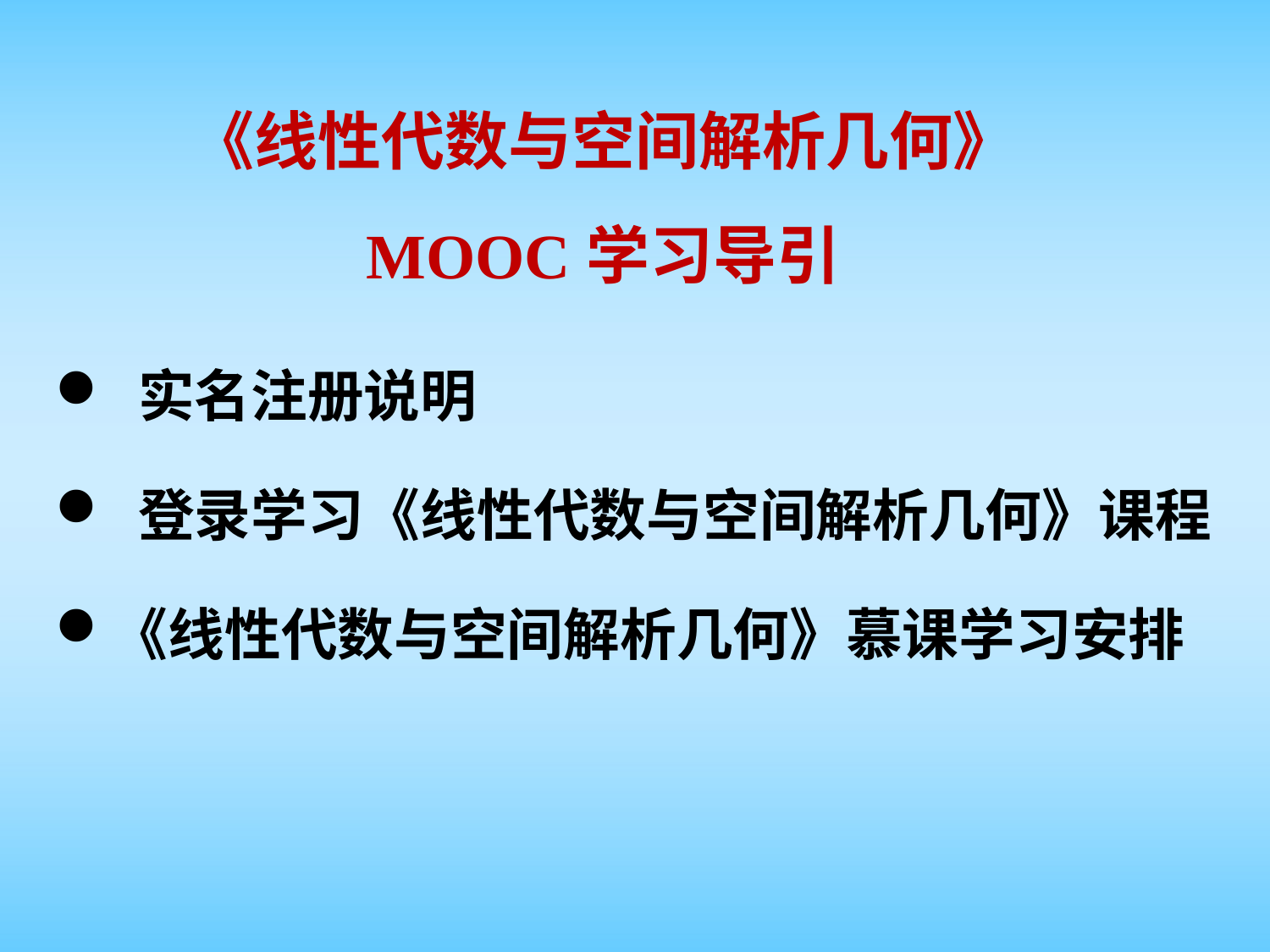

《线性代数与空间解析几何》
MOOC学习导引
 实名注册说明
 登录学习《线性代数与空间解析几何》课程
《线性代数与空间解析几何》慕课学习安排